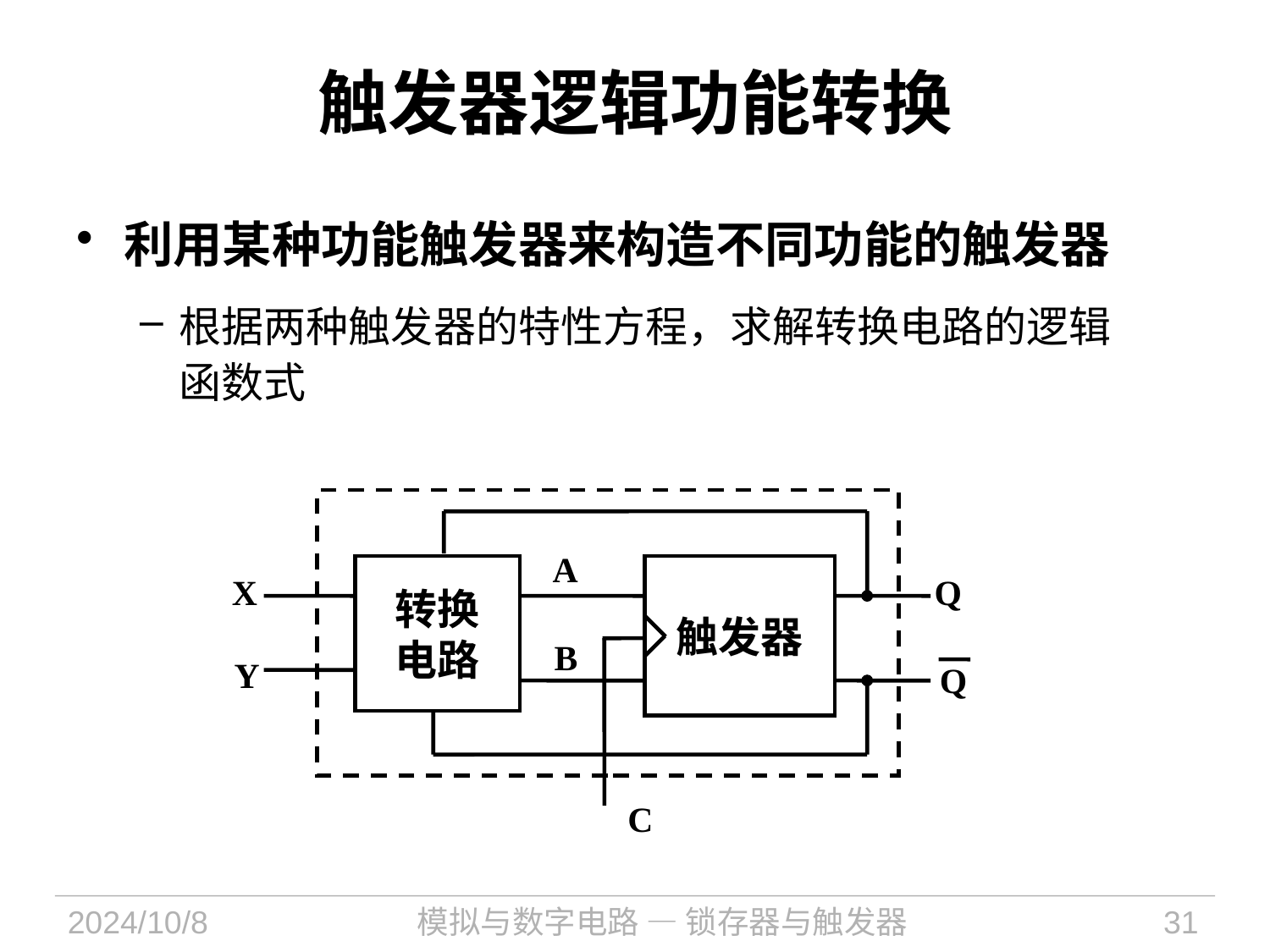

# 触发器逻辑功能转换
利用某种功能触发器来构造不同功能的触发器
根据两种触发器的特性方程，求解转换电路的逻辑函数式

A

转换
电路
触发器
X
Q

B

Y
Q

C
2024/10/8
模拟与数字电路 — 锁存器与触发器
31